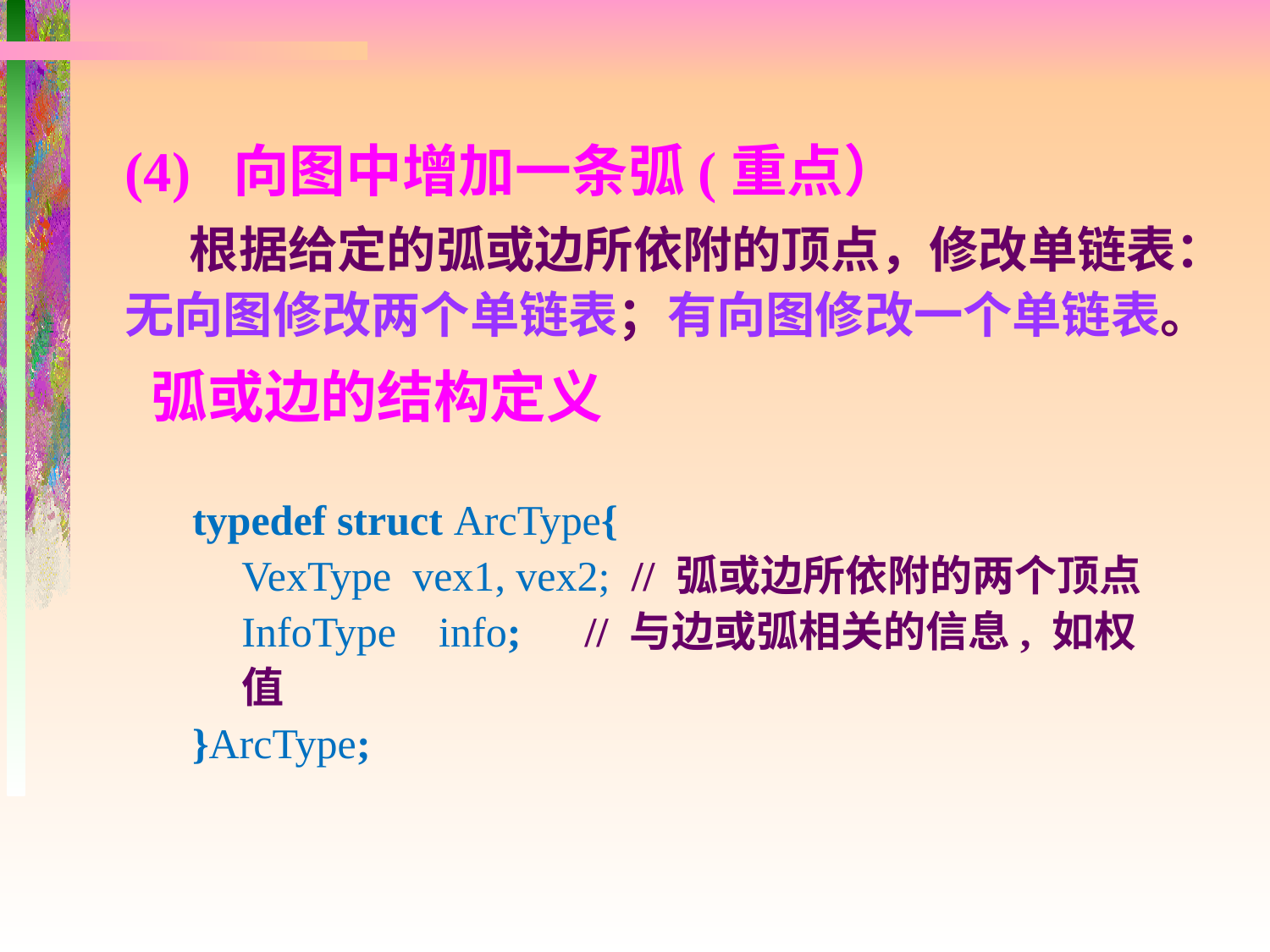

(4)  向图中增加一条弧(重点）
       根据给定的弧或边所依附的顶点，修改单链表：无向图修改两个单链表；有向图修改一个单链表。
 弧或边的结构定义
typedef struct ArcType{
VexType  vex1, vex2;  // 弧或边所依附的两个顶点
InfoType    info;      // 与边或弧相关的信息, 如权值
}ArcType;